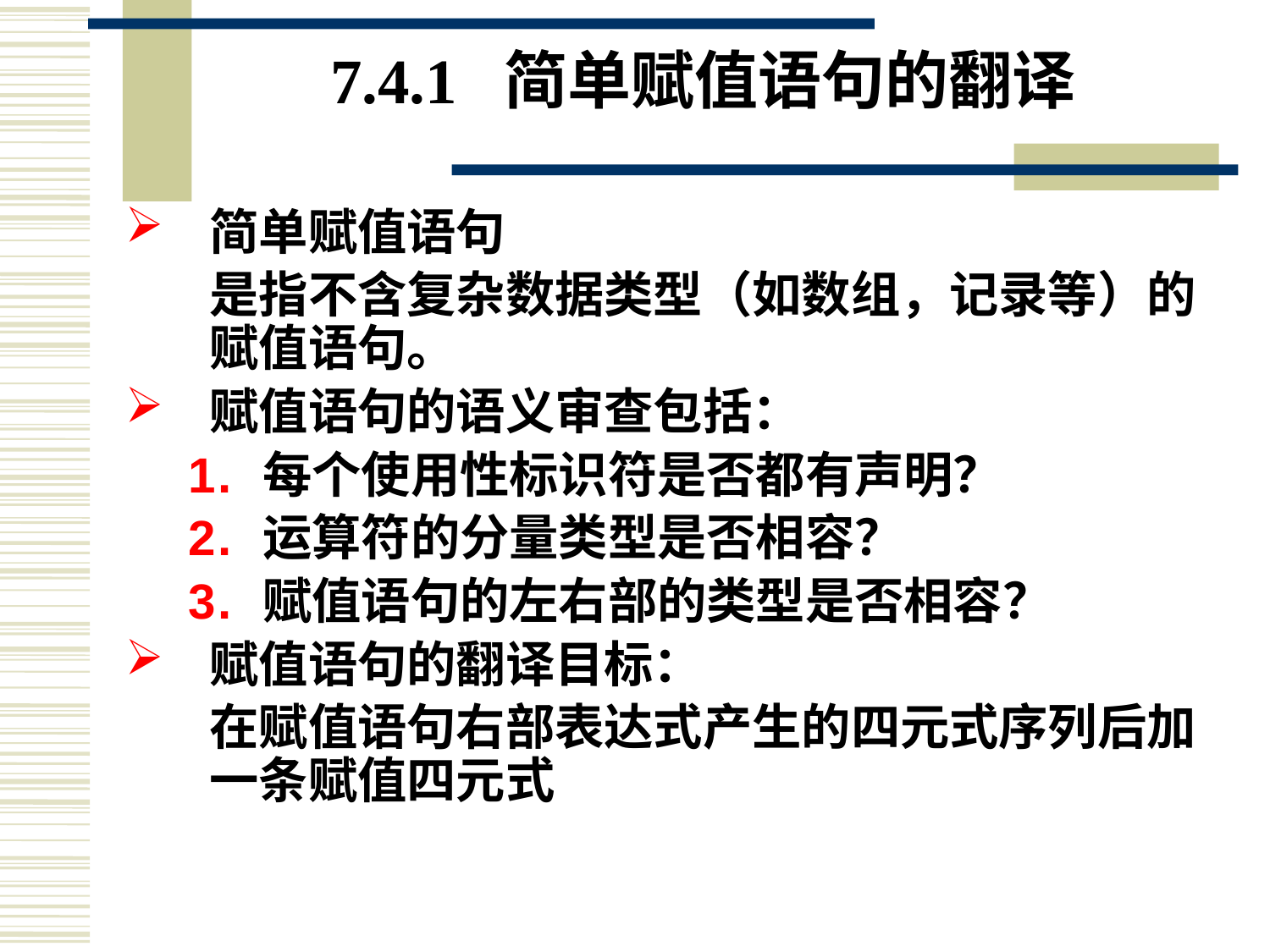

# 7.4.1  简单赋值语句的翻译
简单赋值语句
	是指不含复杂数据类型（如数组，记录等）的赋值语句。
赋值语句的语义审查包括：
每个使用性标识符是否都有声明？
运算符的分量类型是否相容？
赋值语句的左右部的类型是否相容？
赋值语句的翻译目标：
	在赋值语句右部表达式产生的四元式序列后加一条赋值四元式